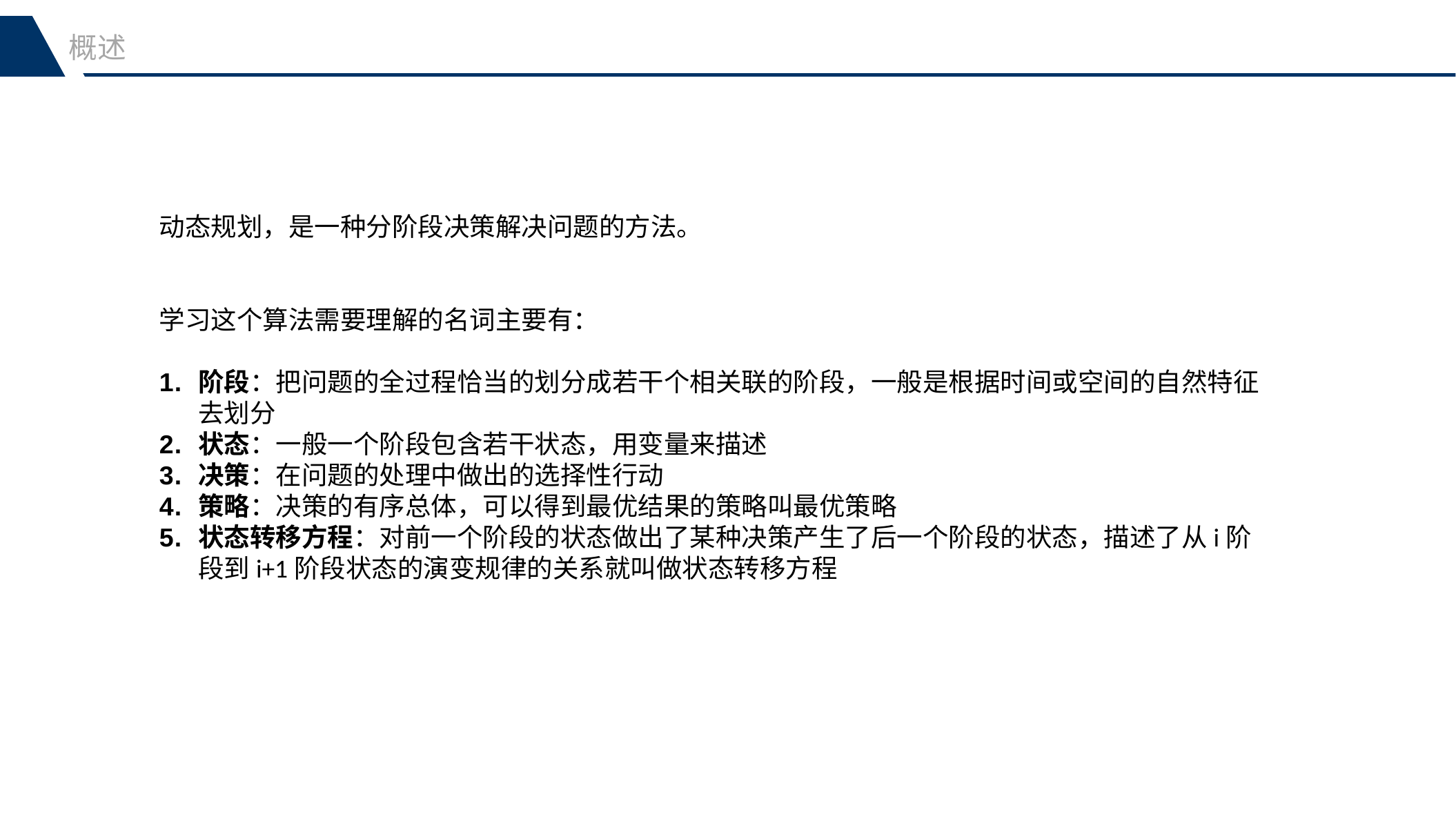

概述

动态规划，是一种分阶段决策解决问题的方法。

学习这个算法需要理解的名词主要有：

阶段：把问题的全过程恰当的划分成若干个相关联的阶段，一般是根据时间或空间的自然特征去划分
状态：一般一个阶段包含若干状态，用变量来描述
决策：在问题的处理中做出的选择性行动
策略：决策的有序总体，可以得到最优结果的策略叫最优策略
状态转移方程：对前一个阶段的状态做出了某种决策产生了后一个阶段的状态，描述了从i阶段到i+1阶段状态的演变规律的关系就叫做状态转移方程